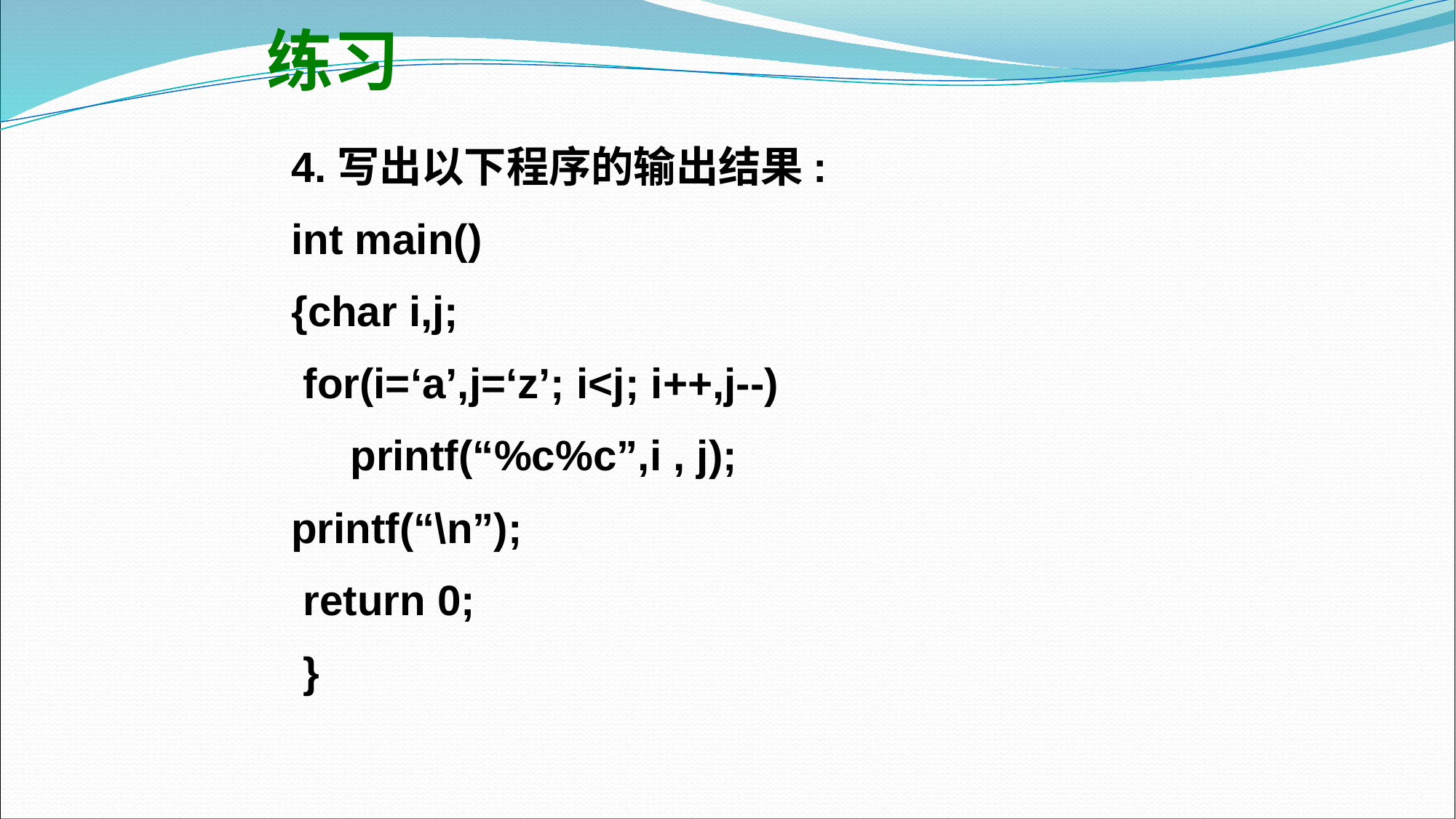

练习
4.写出以下程序的输出结果:
int main()
{char i,j;
 for(i=‘a’,j=‘z’; i<j; i++,j--)
     printf(“%c%c”,i , j);
printf(“\n”);
 return 0;
 }